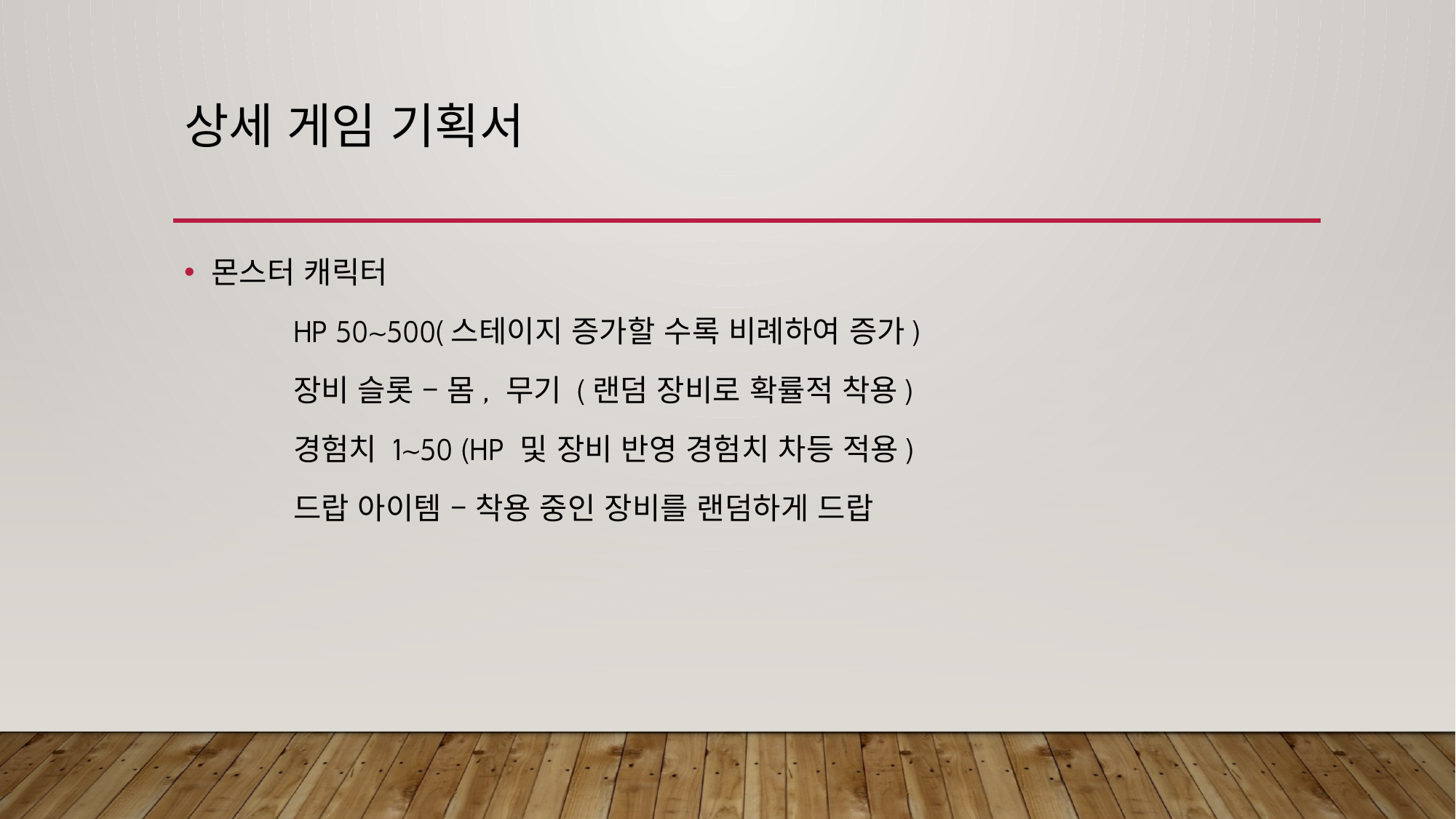

# 상세 게임 기획서
몬스터 캐릭터
	HP 50~500(스테이지 증가할 수록 비례하여 증가)
	장비 슬롯 – 몸, 무기 (랜덤 장비로 확률적 착용)
	경험치 1~50 (HP 및 장비 반영 경험치 차등 적용)
	드랍 아이템 – 착용 중인 장비를 랜덤하게 드랍